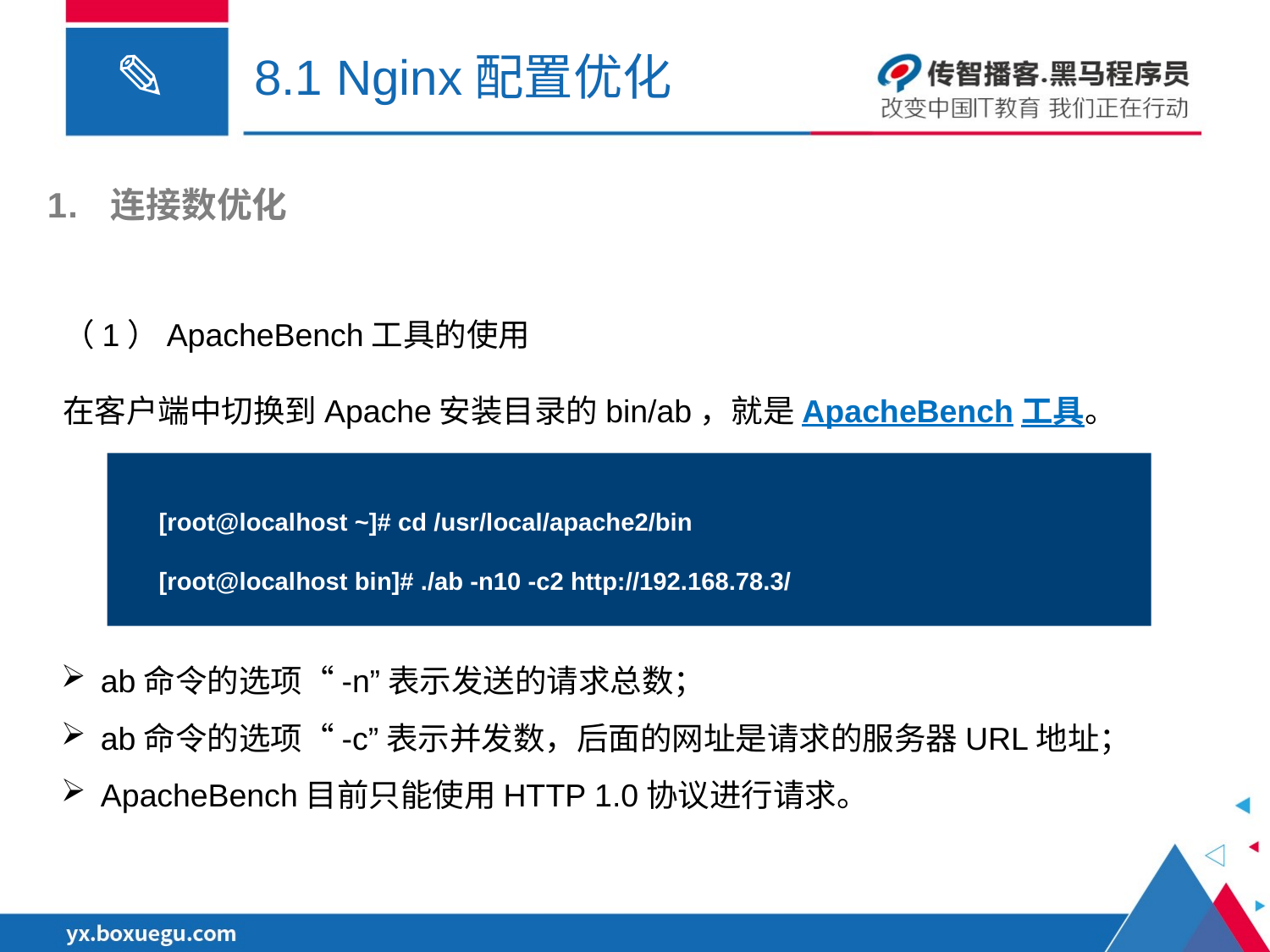

# 8.1 Nginx配置优化
连接数优化
（1）ApacheBench工具的使用
在客户端中切换到Apache安装目录的bin/ab，就是ApacheBench工具。

[root@localhost ~]# cd /usr/local/apache2/bin
[root@localhost bin]# ./ab -n10 -c2 http://192.168.78.3/
ab命令的选项“-n”表示发送的请求总数；
ab命令的选项“-c”表示并发数，后面的网址是请求的服务器URL地址；
ApacheBench目前只能使用HTTP 1.0协议进行请求。